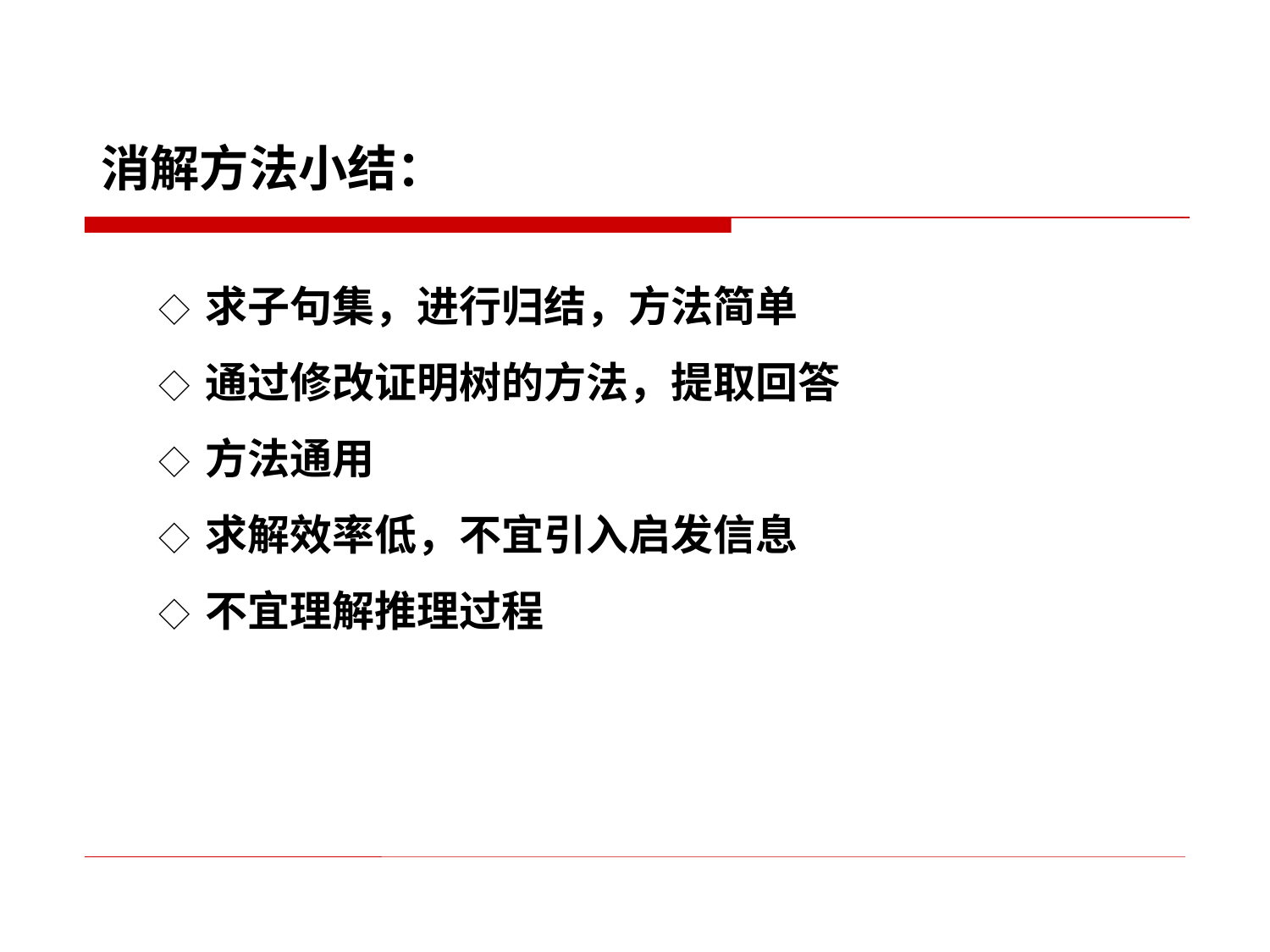

# 消解方法小结：
◇ 求子句集，进行归结，方法简单
◇ 通过修改证明树的方法，提取回答
◇ 方法通用
◇ 求解效率低，不宜引入启发信息
◇ 不宜理解推理过程